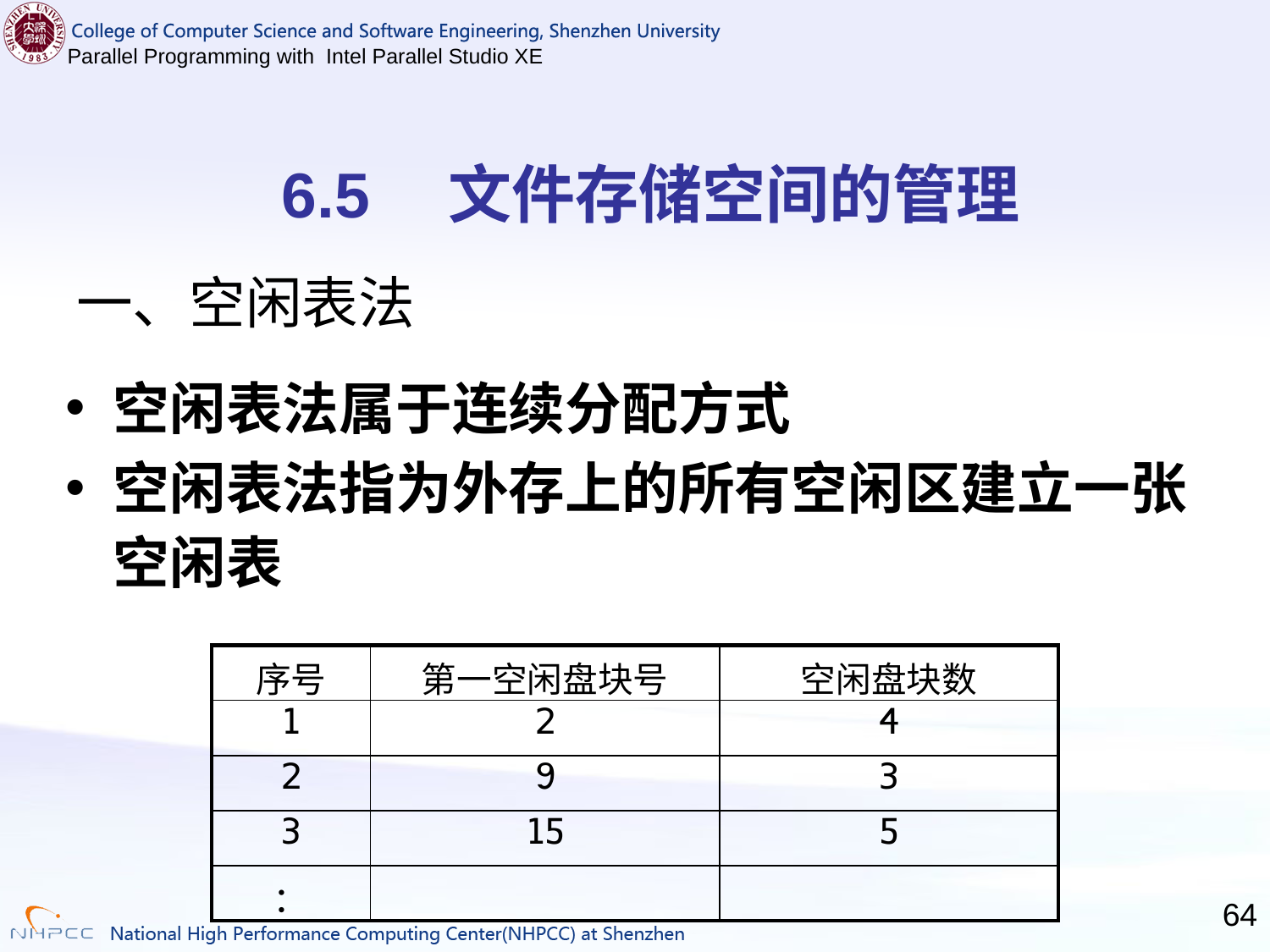

6.5　文件存储空间的管理
# 一、空闲表法
空闲表法属于连续分配方式
空闲表法指为外存上的所有空闲区建立一张空闲表
| 序号 | 第一空闲盘块号 | 空闲盘块数 |
| --- | --- | --- |
| 1 | 2 | 4 |
| 2 | 9 | 3 |
| 3 | 15 | 5 |
| ： |  |  |
64